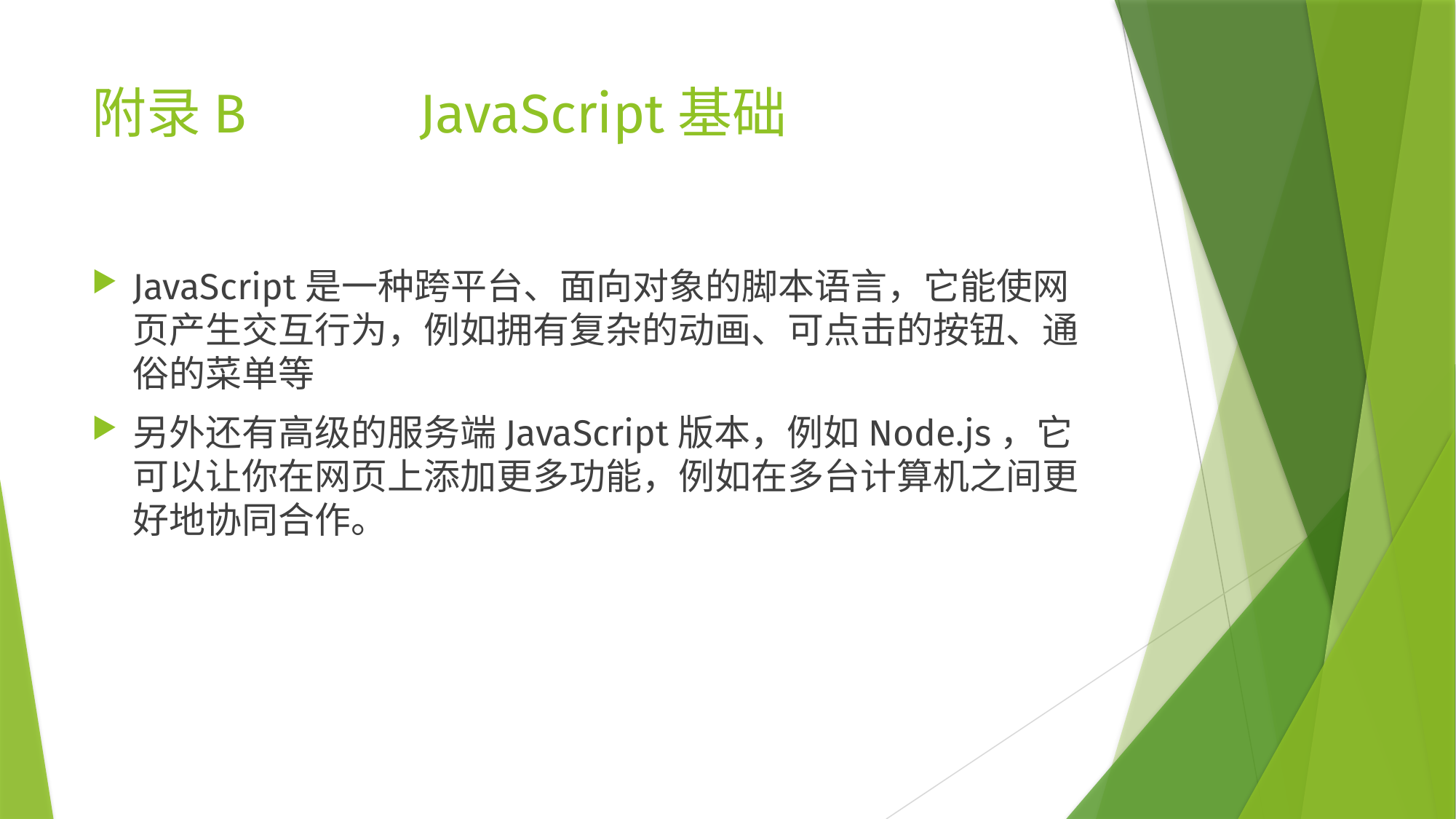

# 附录B		JavaScript基础
JavaScript是一种跨平台、面向对象的脚本语言，它能使网页产生交互行为，例如拥有复杂的动画、可点击的按钮、通俗的菜单等
另外还有高级的服务端JavaScript版本，例如Node.js，它可以让你在网页上添加更多功能，例如在多台计算机之间更好地协同合作。